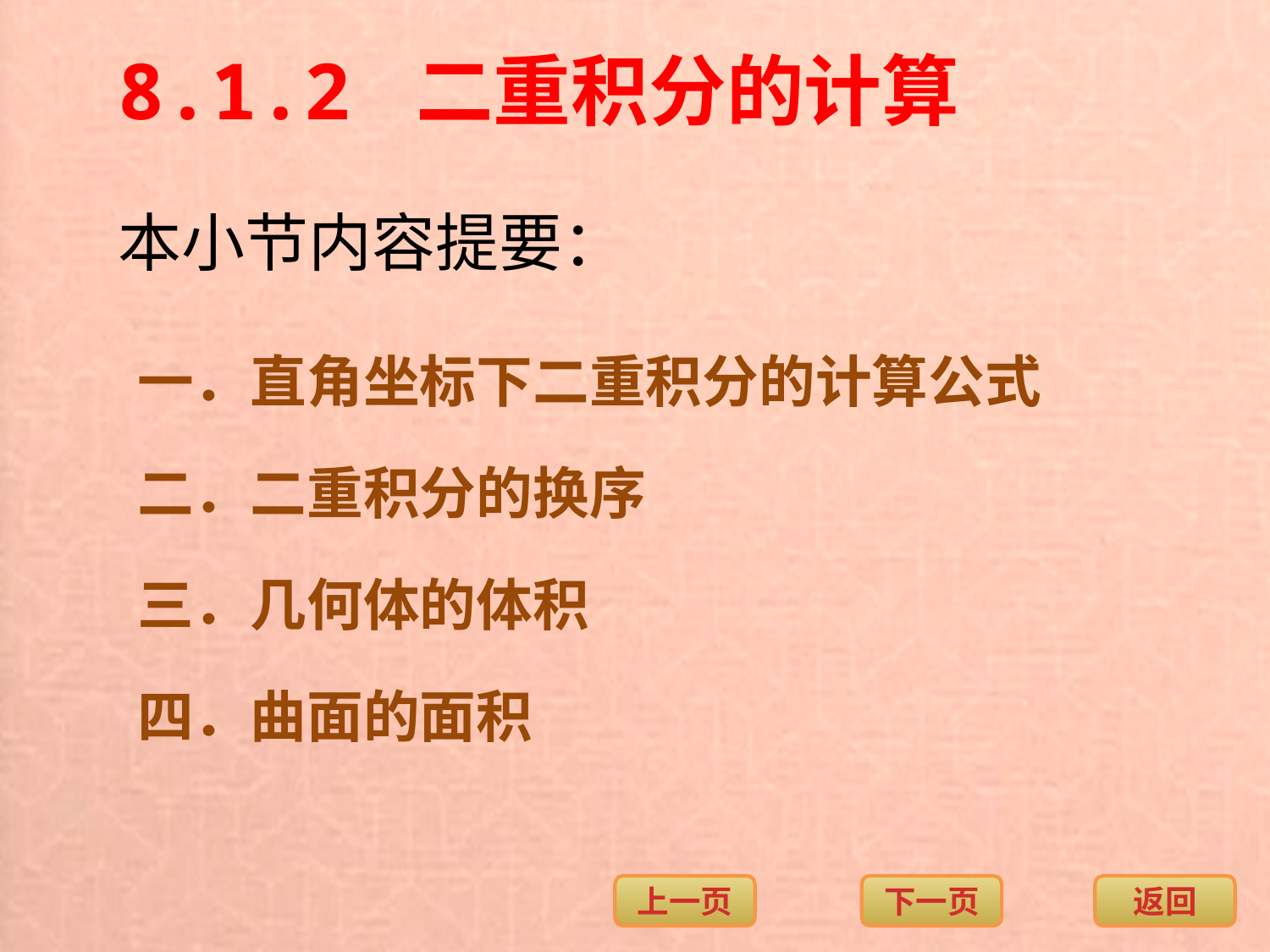

8.1.2 二重积分的计算
本小节内容提要：
一．直角坐标下二重积分的计算公式
二．二重积分的换序
三．几何体的体积
四．曲面的面积